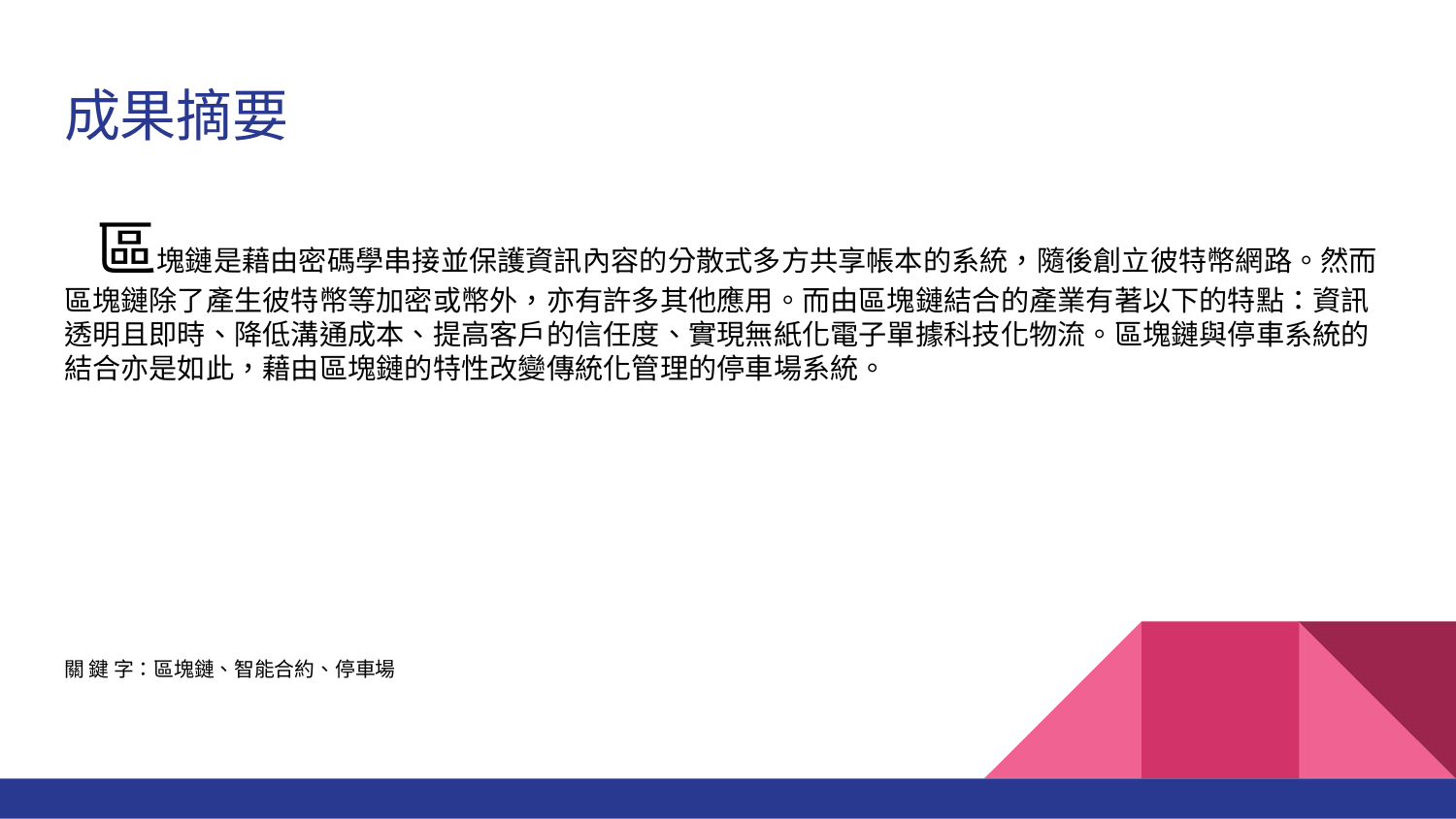

# 成果摘要
    區塊鏈是藉由密碼學串接並保護資訊內容的分散式多方共享帳本的系統，隨後創立彼特幣網路。然而區塊鏈除了產生彼特幣等加密或幣外，亦有許多其他應用。而由區塊鏈結合的產業有著以下的特點：資訊透明且即時、降低溝通成本、提高客戶的信任度、實現無紙化電子單據科技化物流。區塊鏈與停車系統的結合亦是如此，藉由區塊鏈的特性改變傳統化管理的停車場系統。

關 鍵 字：區塊鏈、智能合約、停車場